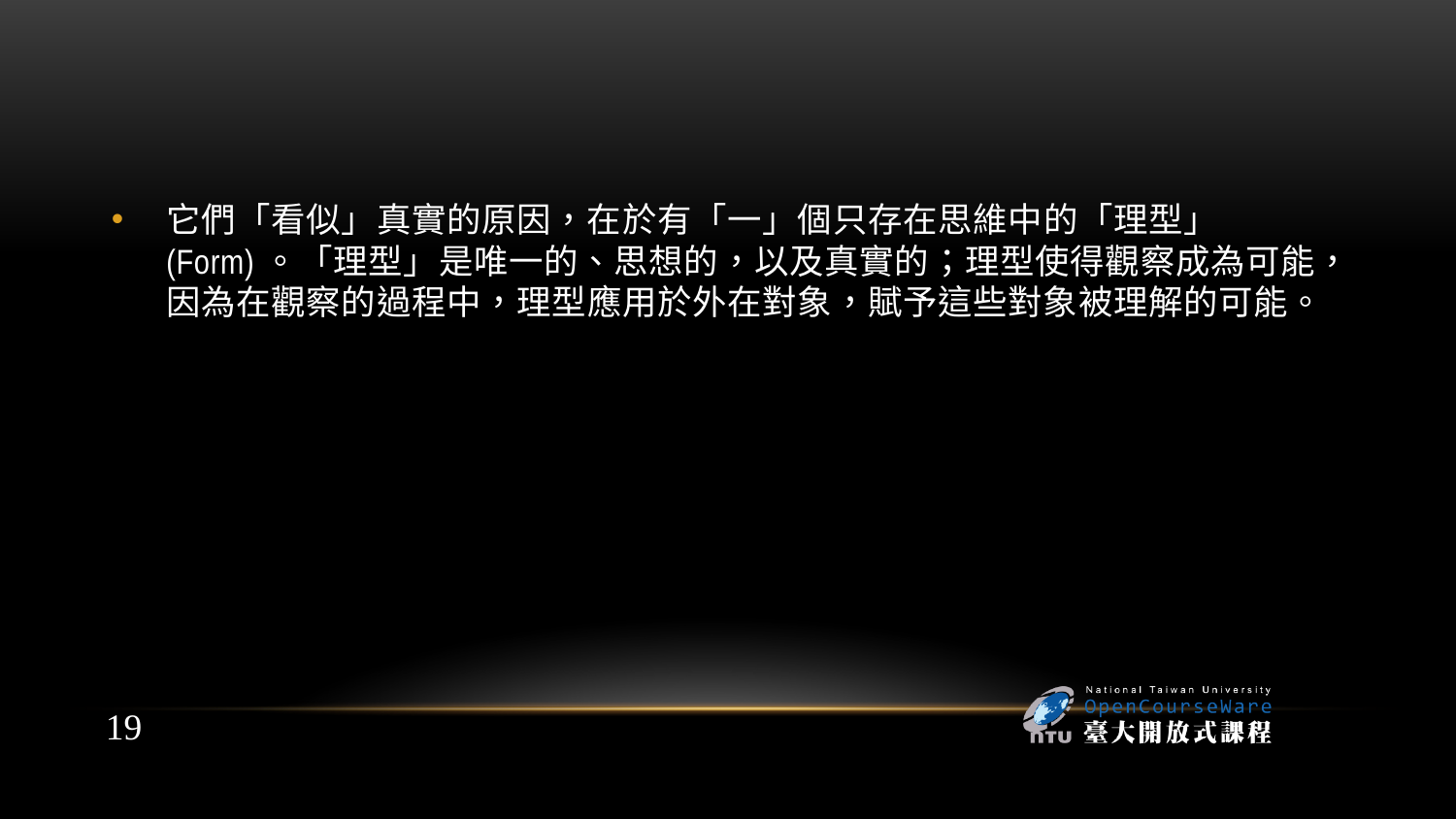

它們「看似」真實的原因，在於有「一」個只存在思維中的「理型」(Form)。「理型」是唯一的、思想的，以及真實的；理型使得觀察成為可能，因為在觀察的過程中，理型應用於外在對象，賦予這些對象被理解的可能。
19